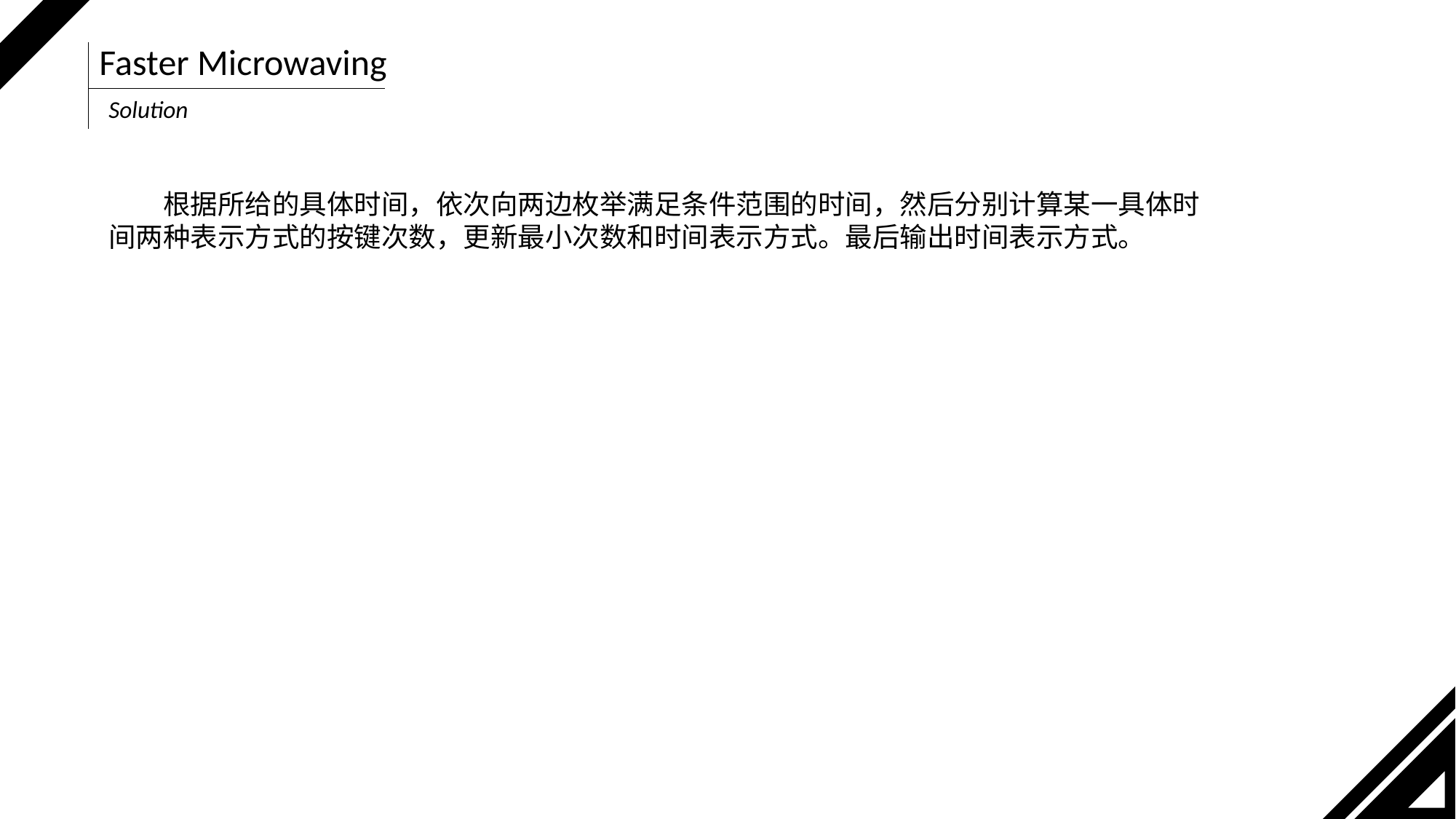

Faster Microwaving
Solution
根据所给的具体时间，依次向两边枚举满足条件范围的时间，然后分别计算某一具体时间两种表示方式的按键次数，更新最小次数和时间表示方式。最后输出时间表示方式。